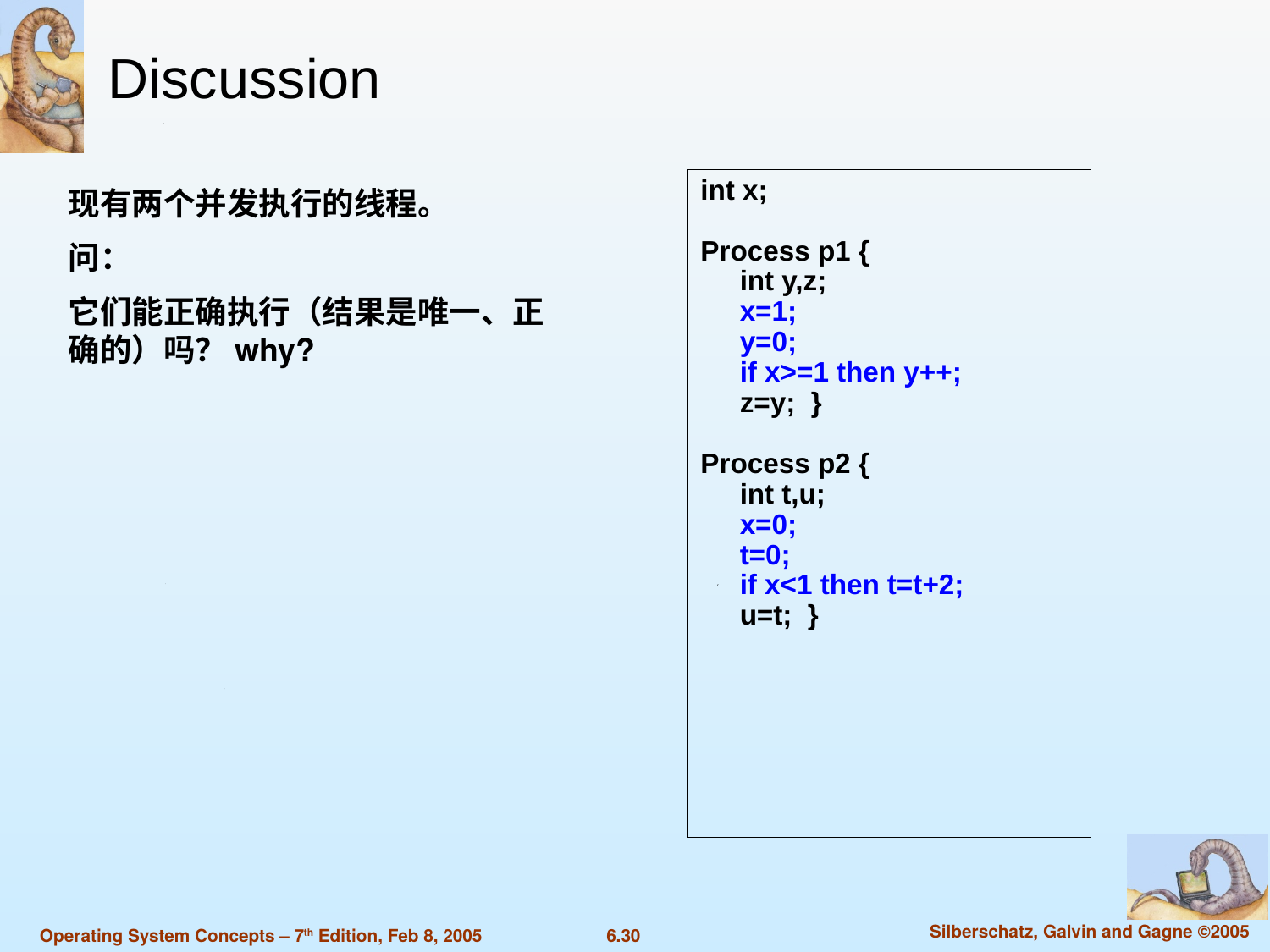

Discussion
int x;

Process p1 {
     int y,z;
     x=1;
     y=0;
     if x>=1 then y++;
     z=y;  }

Process p2 {
     int t,u;
     x=0;
     t=0;
     if x<1 then t=t+2;
     u=t;  }
现有两个并发执行的线程。
问：
它们能正确执行（结果是唯一、正确的）吗？why?